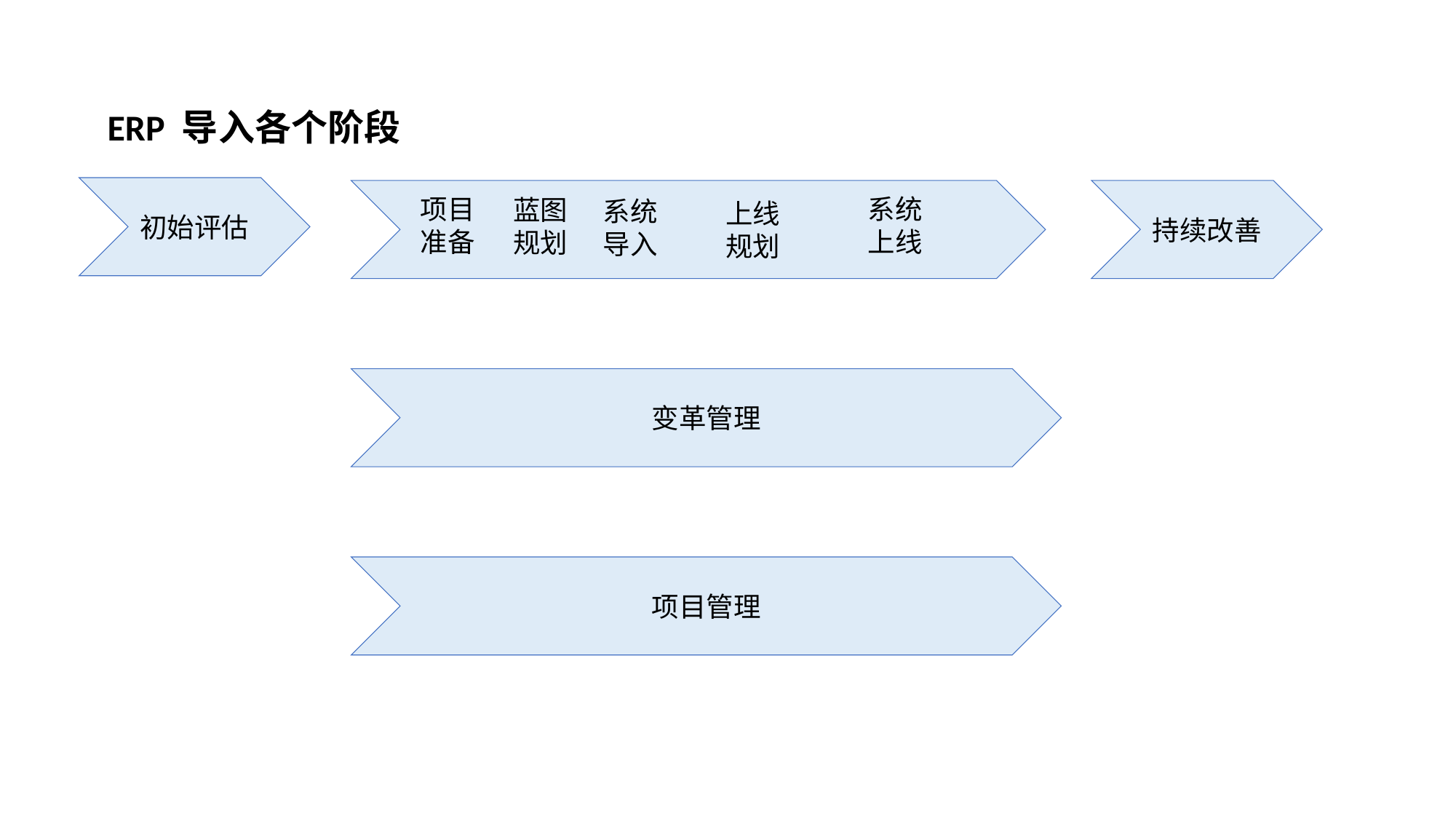

ERP 导入各个阶段

初始评估

持续改善
项目准备
系统上线
蓝图规划
系统导入
上线规划
变革管理
项目管理